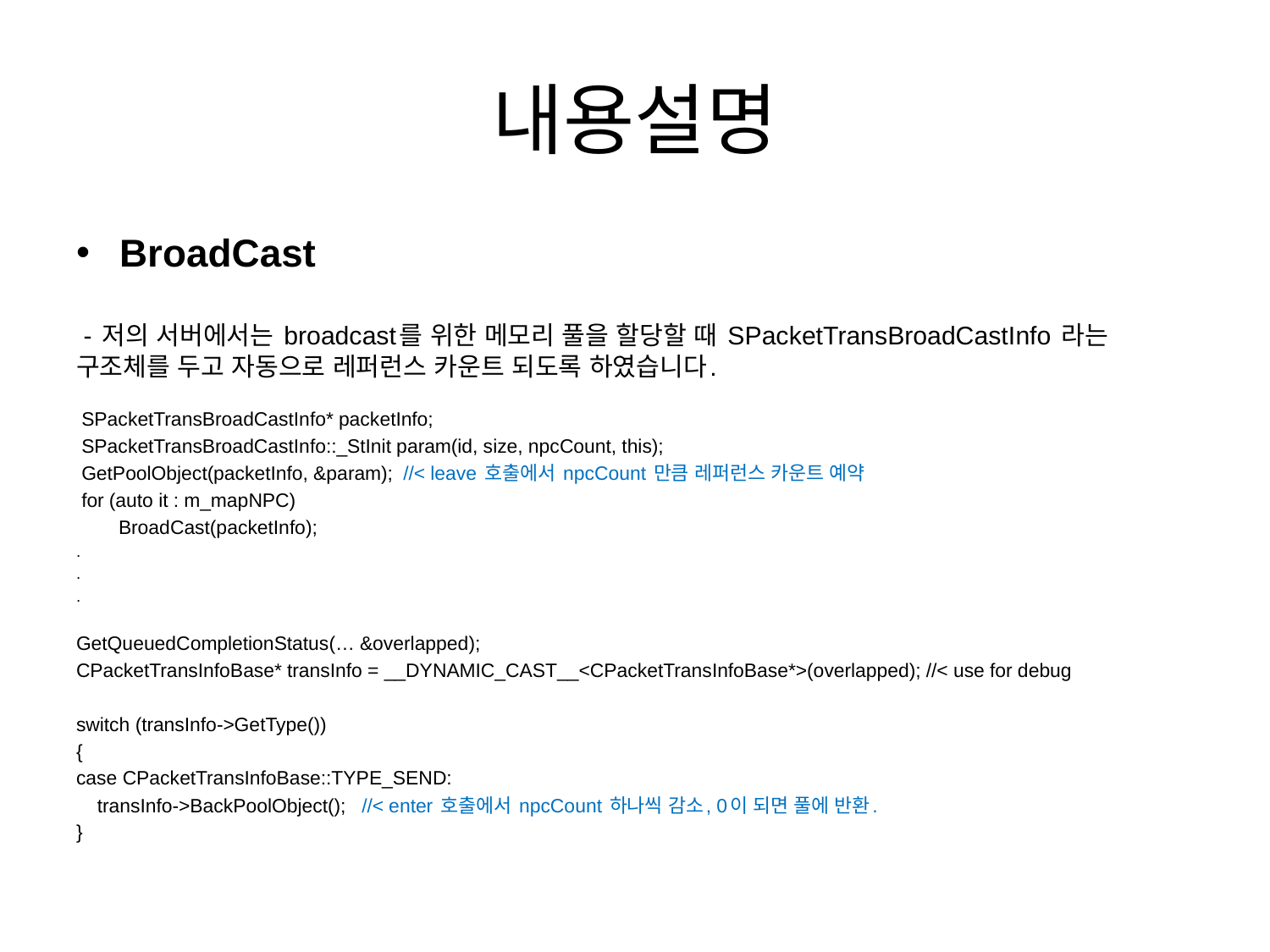

# 내용설명
BroadCast

 - 저의 서버에서는 broadcast를 위한 메모리 풀을 할당할 때 SPacketTransBroadCastInfo 라는 구조체를 두고 자동으로 레퍼런스 카운트 되도록 하였습니다.

 SPacketTransBroadCastInfo* packetInfo;
 SPacketTransBroadCastInfo::_StInit param(id, size, npcCount, this);
 GetPoolObject(packetInfo, &param);  //< leave 호출에서 npcCount 만큼 레퍼런스 카운트 예약
 for (auto it : m_mapNPC)
        BroadCast(packetInfo);
.
.
.

GetQueuedCompletionStatus(… &overlapped);
CPacketTransInfoBase* transInfo = __DYNAMIC_CAST__<CPacketTransInfoBase*>(overlapped); //< use for debug

switch (transInfo->GetType())
{
case CPacketTransInfoBase::TYPE_SEND:
    transInfo->BackPoolObject();   //< enter 호출에서 npcCount 하나씩 감소, 0이 되면 풀에 반환.
}